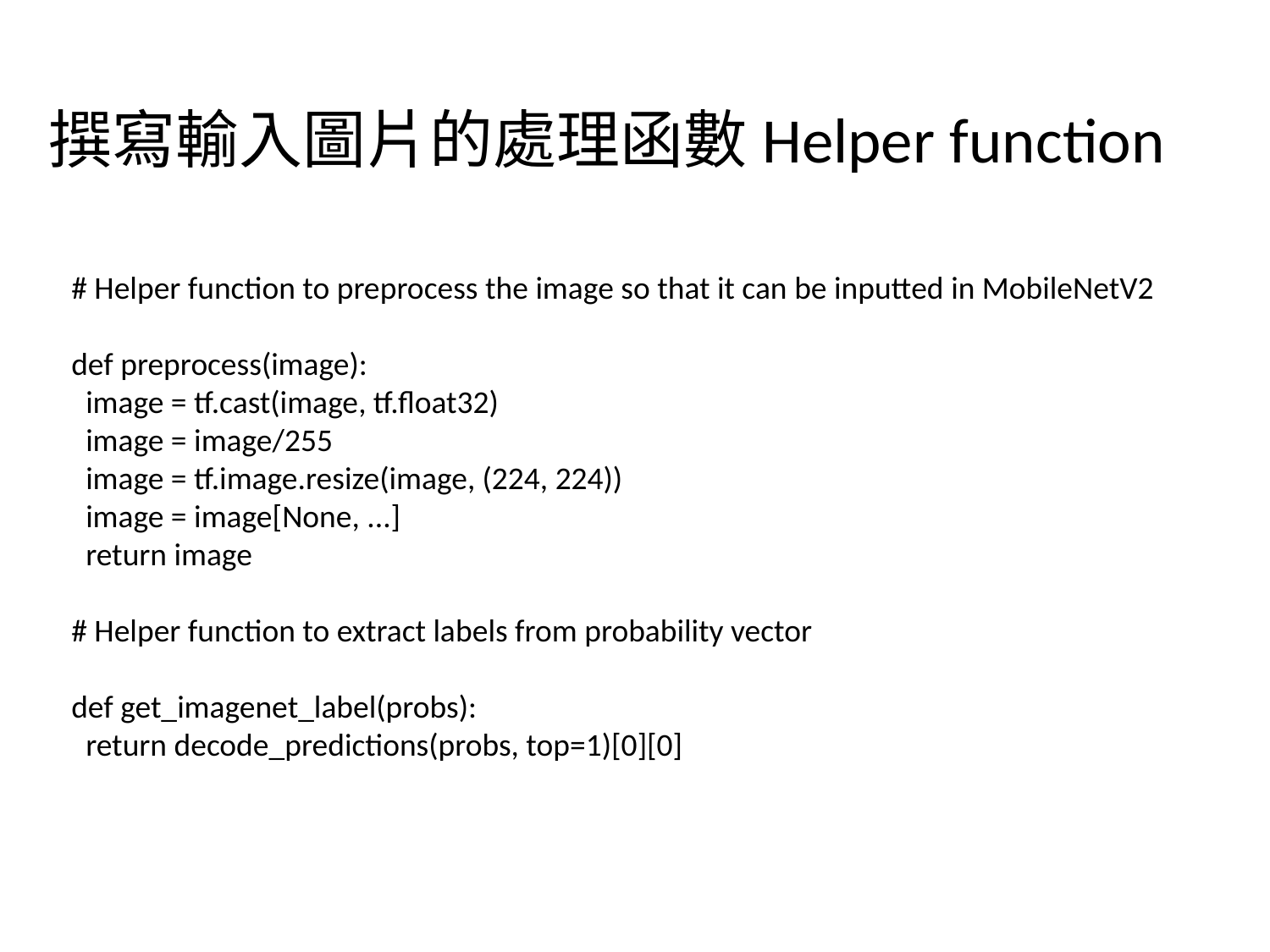

撰寫輸入圖片的處理函數Helper function
# Helper function to preprocess the image so that it can be inputted in MobileNetV2

def preprocess(image):
  image = tf.cast(image, tf.float32)
  image = image/255
  image = tf.image.resize(image, (224, 224))
  image = image[None, ...]
  return image

# Helper function to extract labels from probability vector

def get_imagenet_label(probs):
  return decode_predictions(probs, top=1)[0][0]